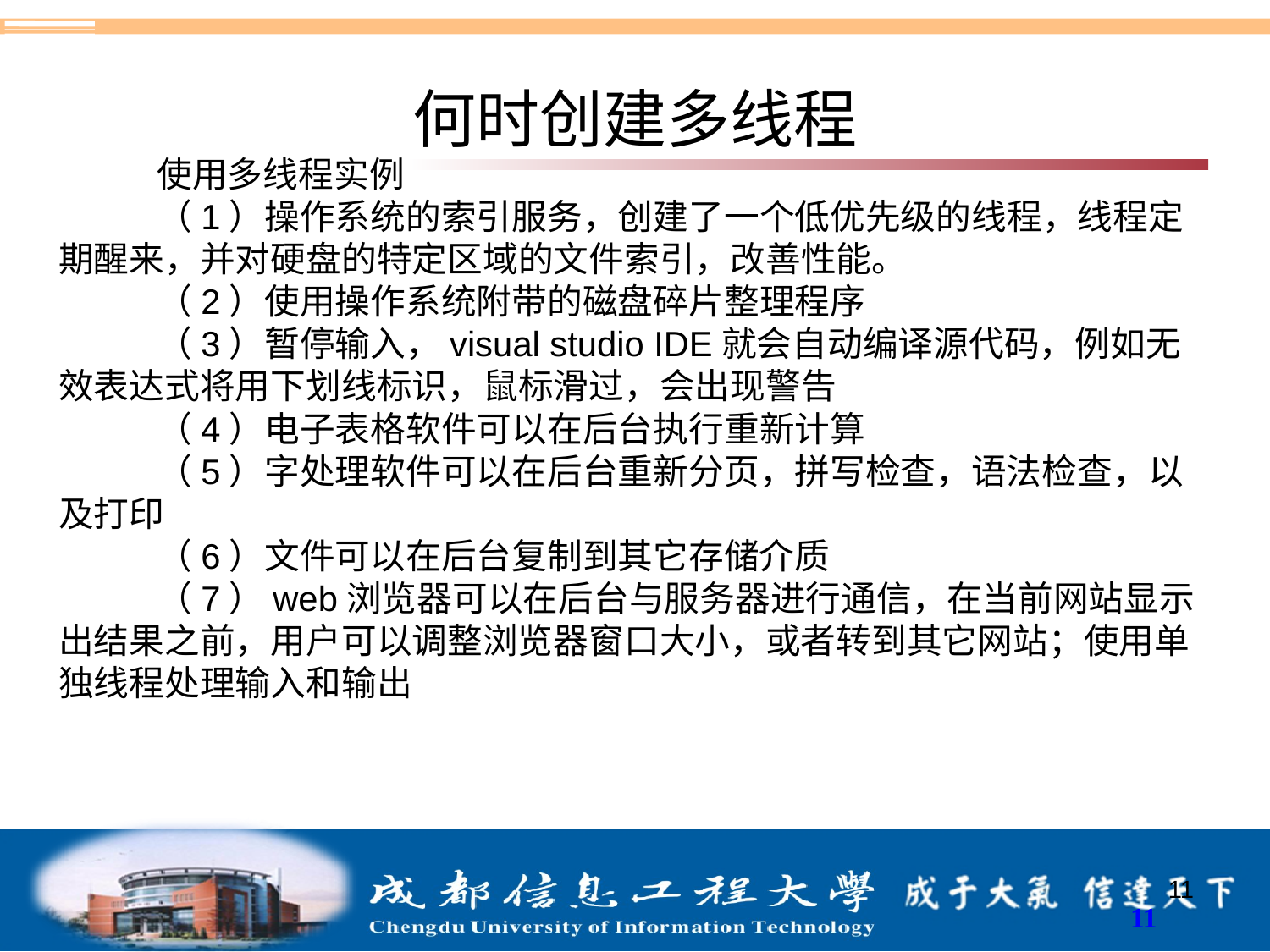

# 何时创建多线程
使用多线程实例
（1）操作系统的索引服务，创建了一个低优先级的线程，线程定期醒来，并对硬盘的特定区域的文件索引，改善性能。
（2）使用操作系统附带的磁盘碎片整理程序
（3）暂停输入，visual studio IDE就会自动编译源代码，例如无效表达式将用下划线标识，鼠标滑过，会出现警告
（4）电子表格软件可以在后台执行重新计算
（5）字处理软件可以在后台重新分页，拼写检查，语法检查，以及打印
（6）文件可以在后台复制到其它存储介质
（7）web浏览器可以在后台与服务器进行通信，在当前网站显示出结果之前，用户可以调整浏览器窗口大小，或者转到其它网站；使用单独线程处理输入和输出